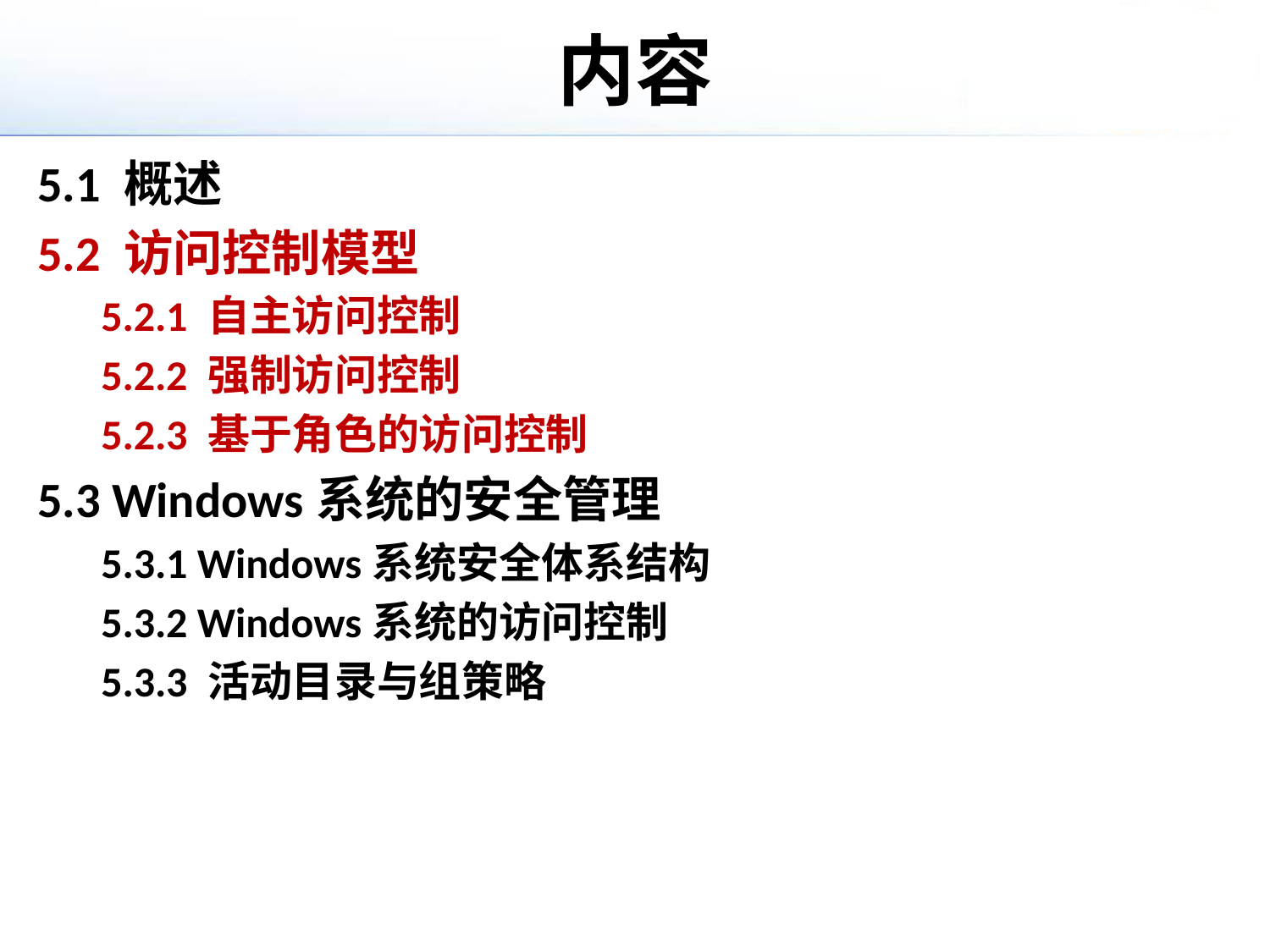

# 内容
5.1 概述
5.2 访问控制模型
5.2.1 自主访问控制
5.2.2 强制访问控制
5.2.3 基于角色的访问控制
5.3 Windows系统的安全管理
5.3.1 Windows系统安全体系结构
5.3.2 Windows系统的访问控制
5.3.3 活动目录与组策略